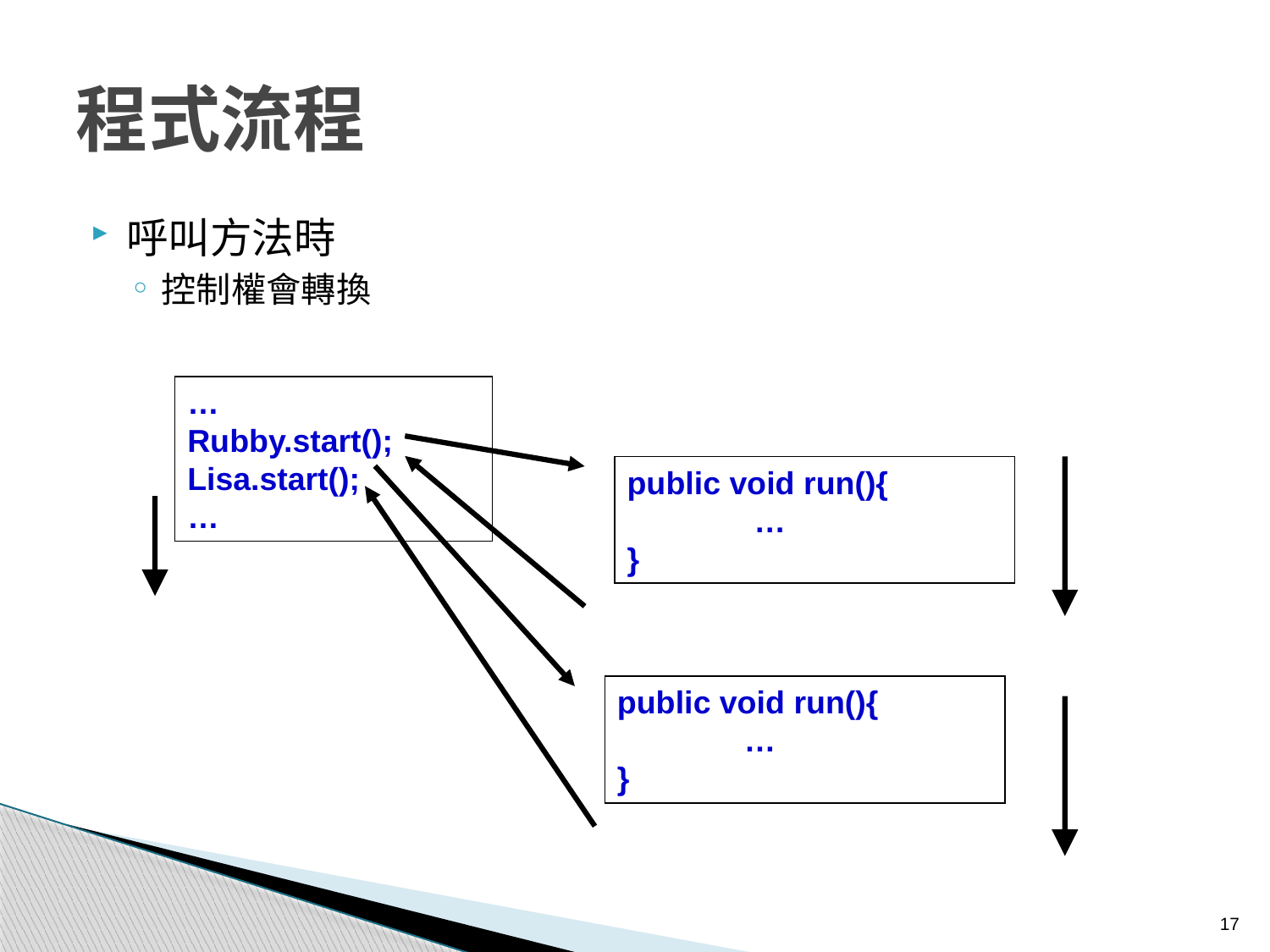

# 程式流程
呼叫方法時
控制權會轉換

…
Rubby.start();
Lisa.start();
…

public void run(){
	…
}

public void run(){
	…
}

17